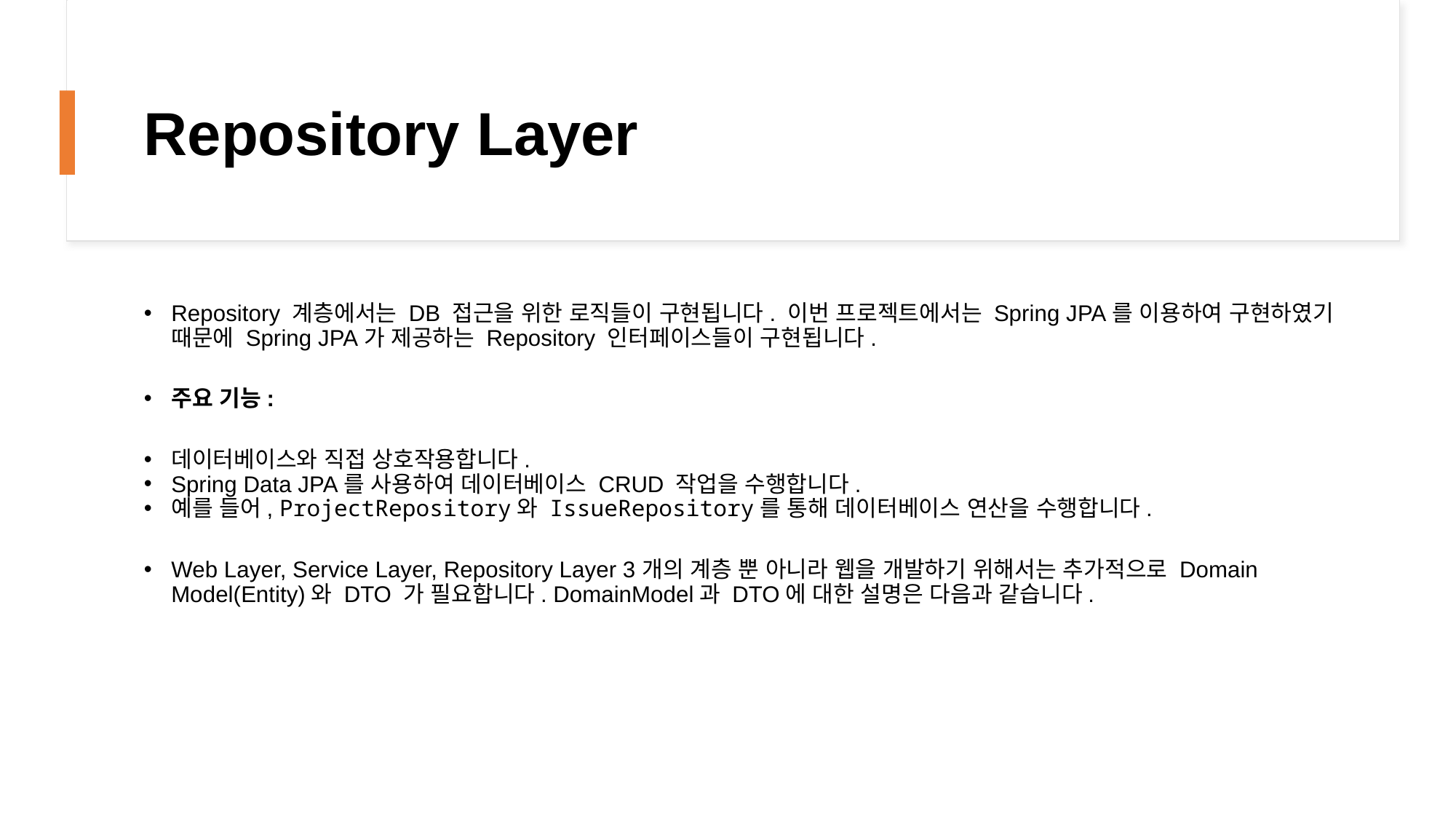

# Repository Layer

Repository 계층에서는 DB 접근을 위한 로직들이 구현됩니다. 이번 프로젝트에서는 Spring JPA를 이용하여 구현하였기 때문에 Spring JPA가 제공하는 Repository 인터페이스들이 구현됩니다.
주요 기능:
데이터베이스와 직접 상호작용합니다.
Spring Data JPA를 사용하여 데이터베이스 CRUD 작업을 수행합니다.
예를 들어, ProjectRepository와 IssueRepository를 통해 데이터베이스 연산을 수행합니다.
Web Layer, Service Layer, Repository Layer 3개의 계층 뿐 아니라 웹을 개발하기 위해서는 추가적으로 Domain Model(Entity)와 DTO 가 필요합니다. DomainModel과 DTO에 대한 설명은 다음과 같습니다.